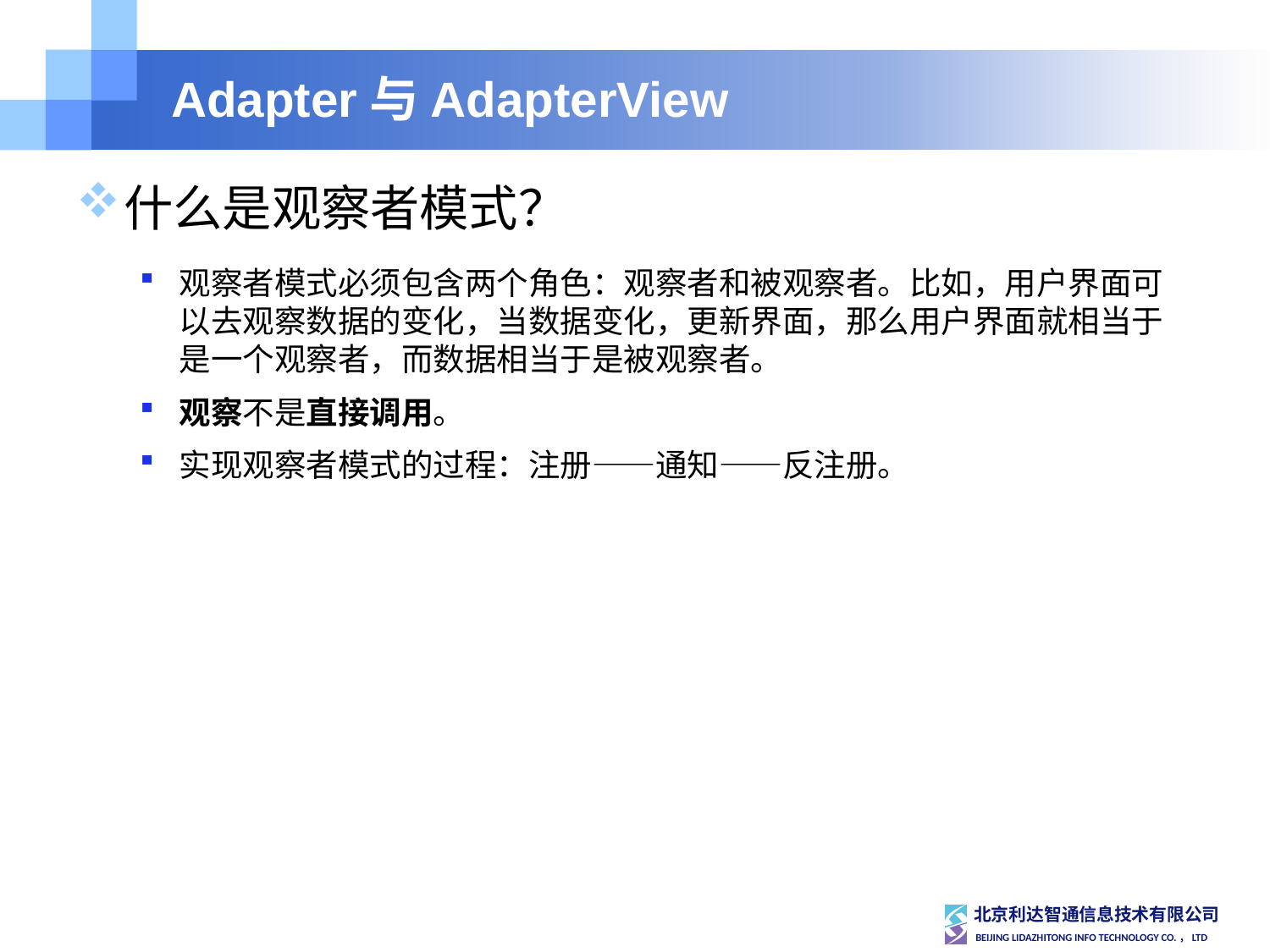

# Adapter与AdapterView
什么是观察者模式？
观察者模式必须包含两个角色：观察者和被观察者。比如，用户界面可以去观察数据的变化，当数据变化，更新界面，那么用户界面就相当于是一个观察者，而数据相当于是被观察者。
观察不是直接调用。
实现观察者模式的过程：注册——通知——反注册。